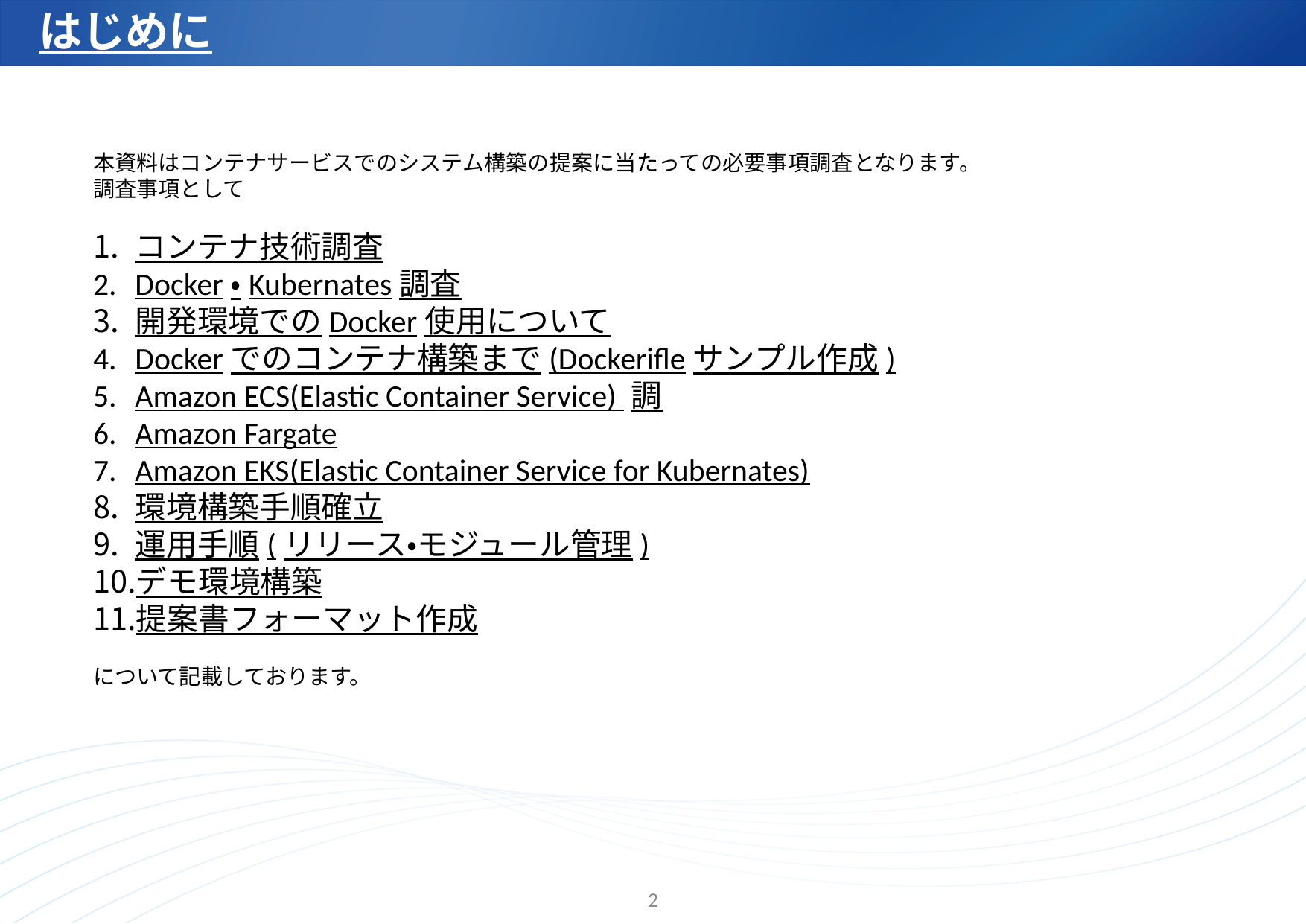

# はじめに
本資料はコンテナサービスでのシステム構築の提案に当たっての必要事項調査となります。
調査事項として

コンテナ技術調査
Docker・Kubernates調査
開発環境でのDocker使用について
Dockerでのコンテナ構築まで(Dockerifleサンプル作成)
Amazon ECS(Elastic Container Service) 調
Amazon Fargate
Amazon EKS(Elastic Container Service for Kubernates)
環境構築手順確立
運用手順(リリース・モジュール管理)
デモ環境構築
提案書フォーマット作成

について記載しております。

2